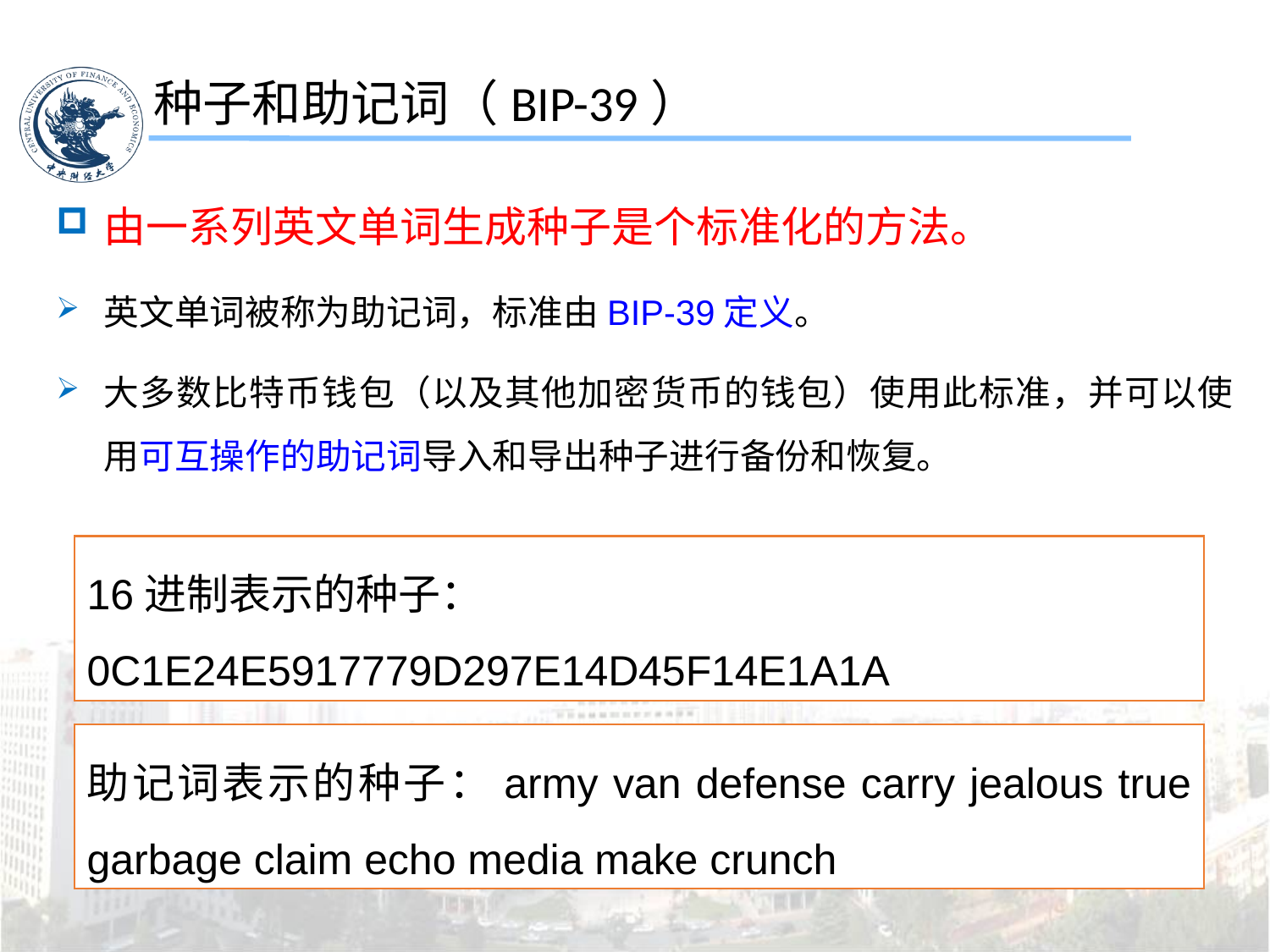

种子和助记词（BIP-39）
由一系列英文单词生成种子是个标准化的方法。
英文单词被称为助记词，标准由BIP-39定义。
大多数比特币钱包（以及其他加密货币的钱包）使用此标准，并可以使用可互操作的助记词导入和导出种子进行备份和恢复。
16进制表示的种子：0C1E24E5917779D297E14D45F14E1A1A
助记词表示的种子：army van defense carry jealous true garbage claim echo media make crunch